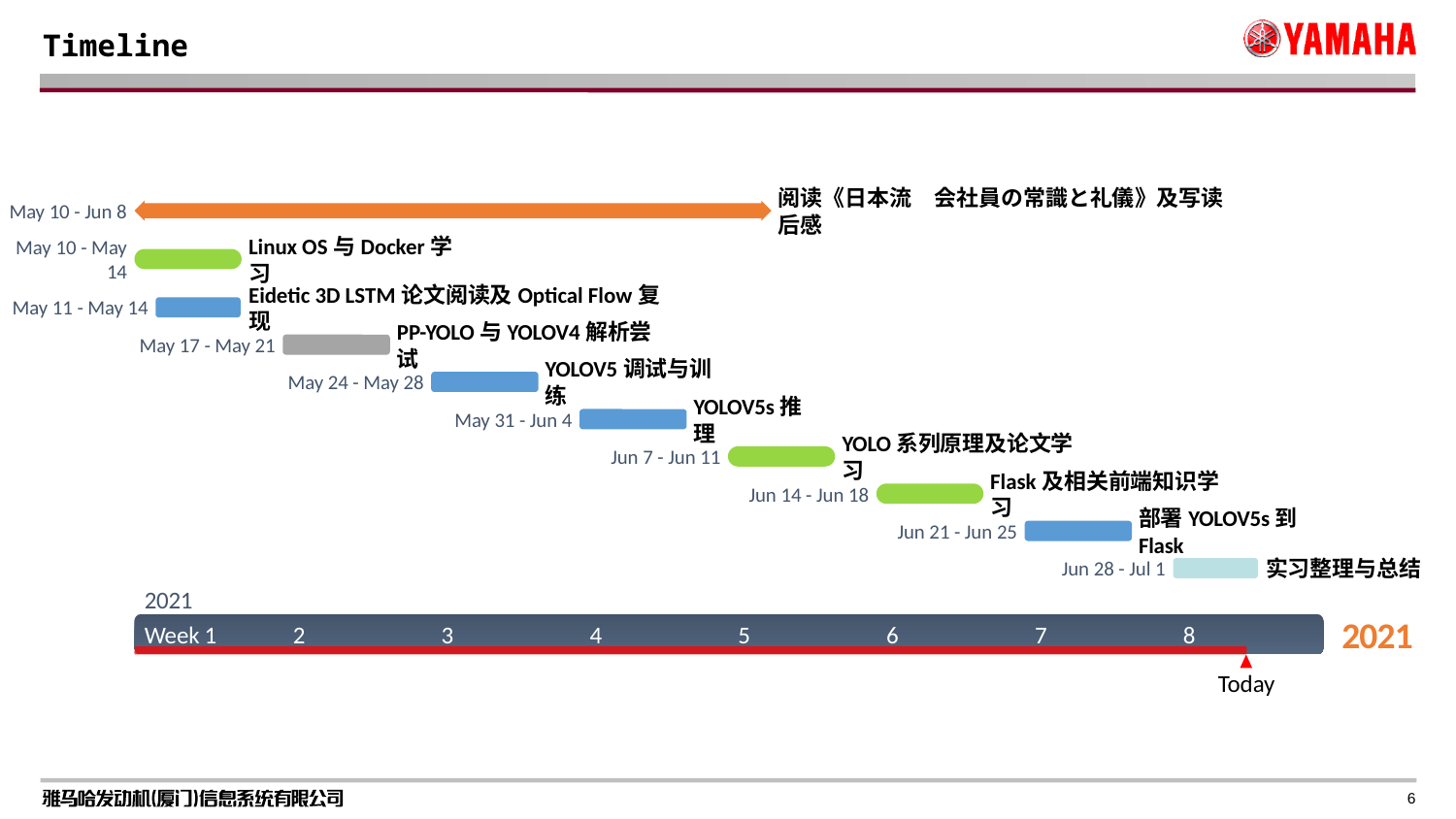

22 days
5 days
4 days
5 days
5 days
5 days
5 days
5 days
5 days
4 days
2021

Timeline
阅读《日本流　会社員の常識と礼儀》及写读后感
May 10 - Jun 8

May 10 - May 14
Linux OS与Docker学习

Eidetic 3D LSTM论文阅读及Optical Flow复现
May 11 - May 14

PP-YOLO与YOLOV4解析尝试
May 17 - May 21

YOLOV5调试与训练
May 24 - May 28

YOLOV5s推理
May 31 - Jun 4

YOLO系列原理及论文学习
Jun 7 - Jun 11

Flask及相关前端知识学习
Jun 14 - Jun 18

部署YOLOV5s到Flask
Jun 21 - Jun 25

实习整理与总结
Jun 28 - Jul 1

2021
2021

Week 1
2
3
4
5
6
7
8

Today
6